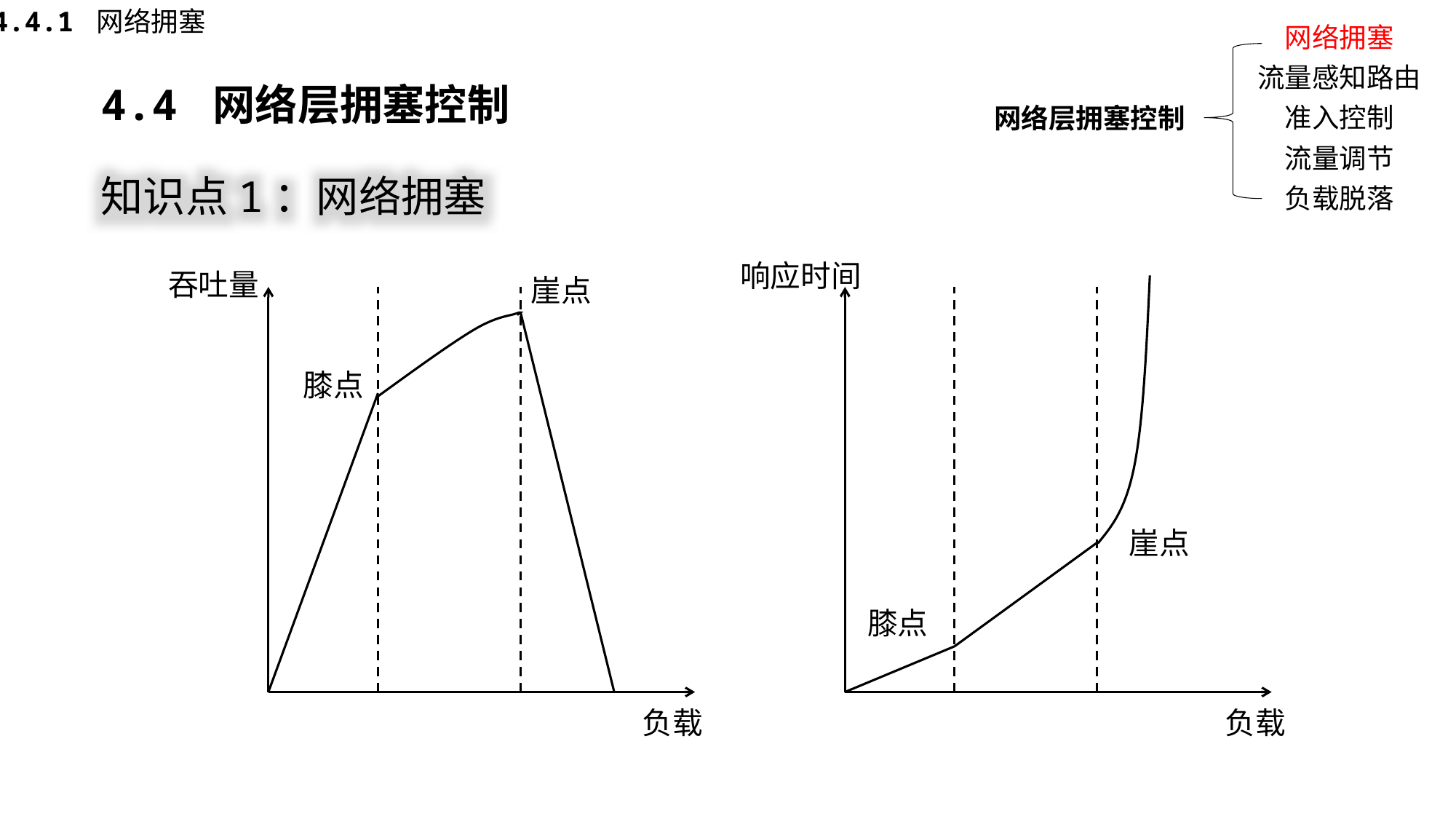

4.4.1 网络拥塞
网络拥塞

流量感知路由
网络层拥塞控制
准入控制
流量调节
负载脱落
4.4 网络层拥塞控制
知识点1：网络拥塞
响应时间

负载
吞吐量
崖点

膝点
崖点
膝点
负载